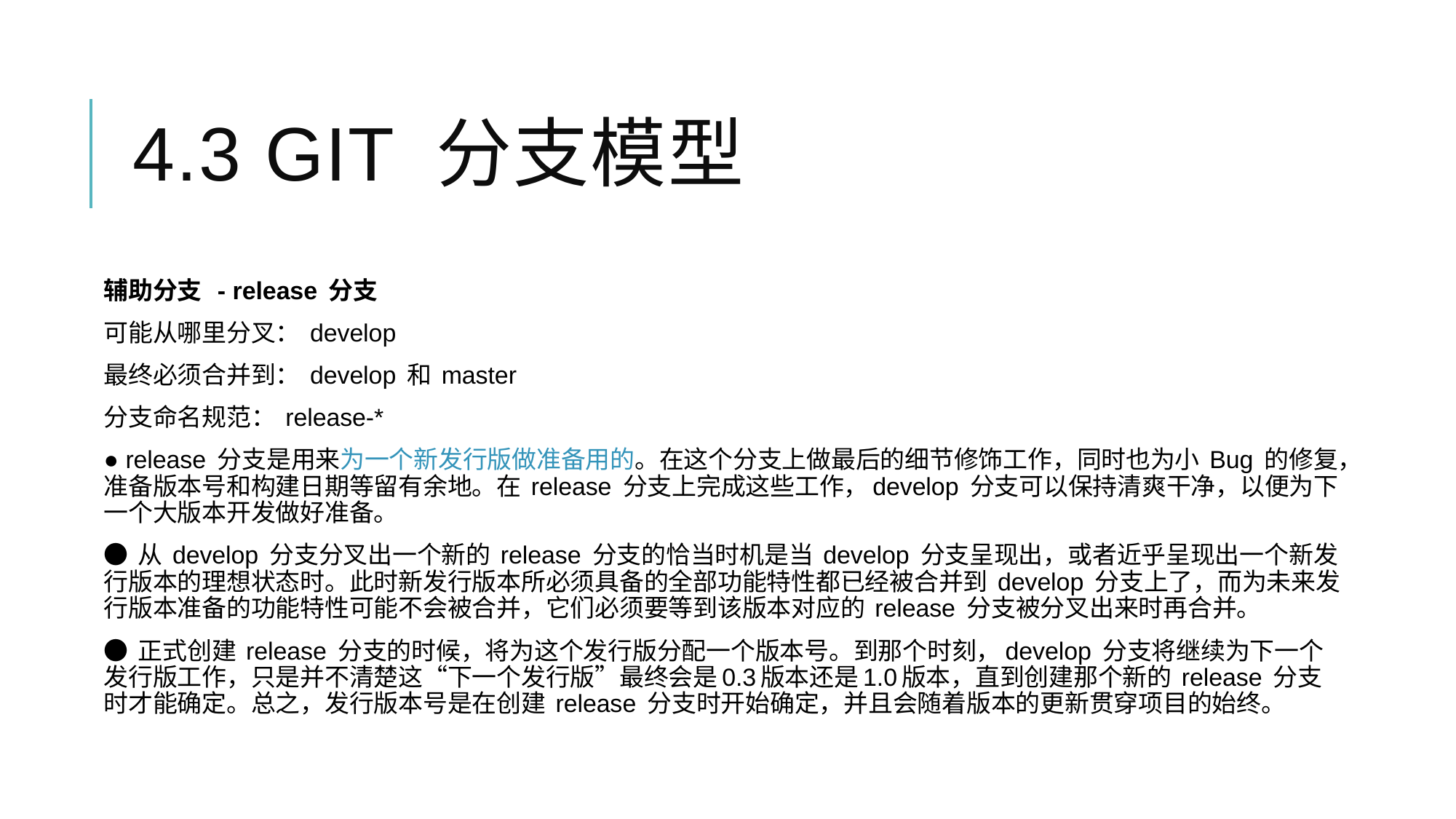

# 4.3 Git 分支模型

辅助分支  - release 分支
可能从哪里分叉： develop
最终必须合并到： develop 和 master
分支命名规范： release-*
● release 分支是用来为一个新发行版做准备用的。在这个分支上做最后的细节修饰工作，同时也为小 Bug 的修复，准备版本号和构建日期等留有余地。在 release 分支上完成这些工作，develop 分支可以保持清爽干净，以便为下一个大版本开发做好准备。
● 从 develop 分支分叉出一个新的 release 分支的恰当时机是当 develop 分支呈现出，或者近乎呈现出一个新发行版本的理想状态时。此时新发行版本所必须具备的全部功能特性都已经被合并到 develop 分支上了，而为未来发行版本准备的功能特性可能不会被合并，它们必须要等到该版本对应的 release 分支被分叉出来时再合并。
● 正式创建 release 分支的时候，将为这个发行版分配一个版本号。到那个时刻，develop 分支将继续为下一个发行版工作，只是并不清楚这“下一个发行版”最终会是0.3版本还是1.0版本，直到创建那个新的 release 分支时才能确定。总之，发行版本号是在创建 release 分支时开始确定，并且会随着版本的更新贯穿项目的始终。